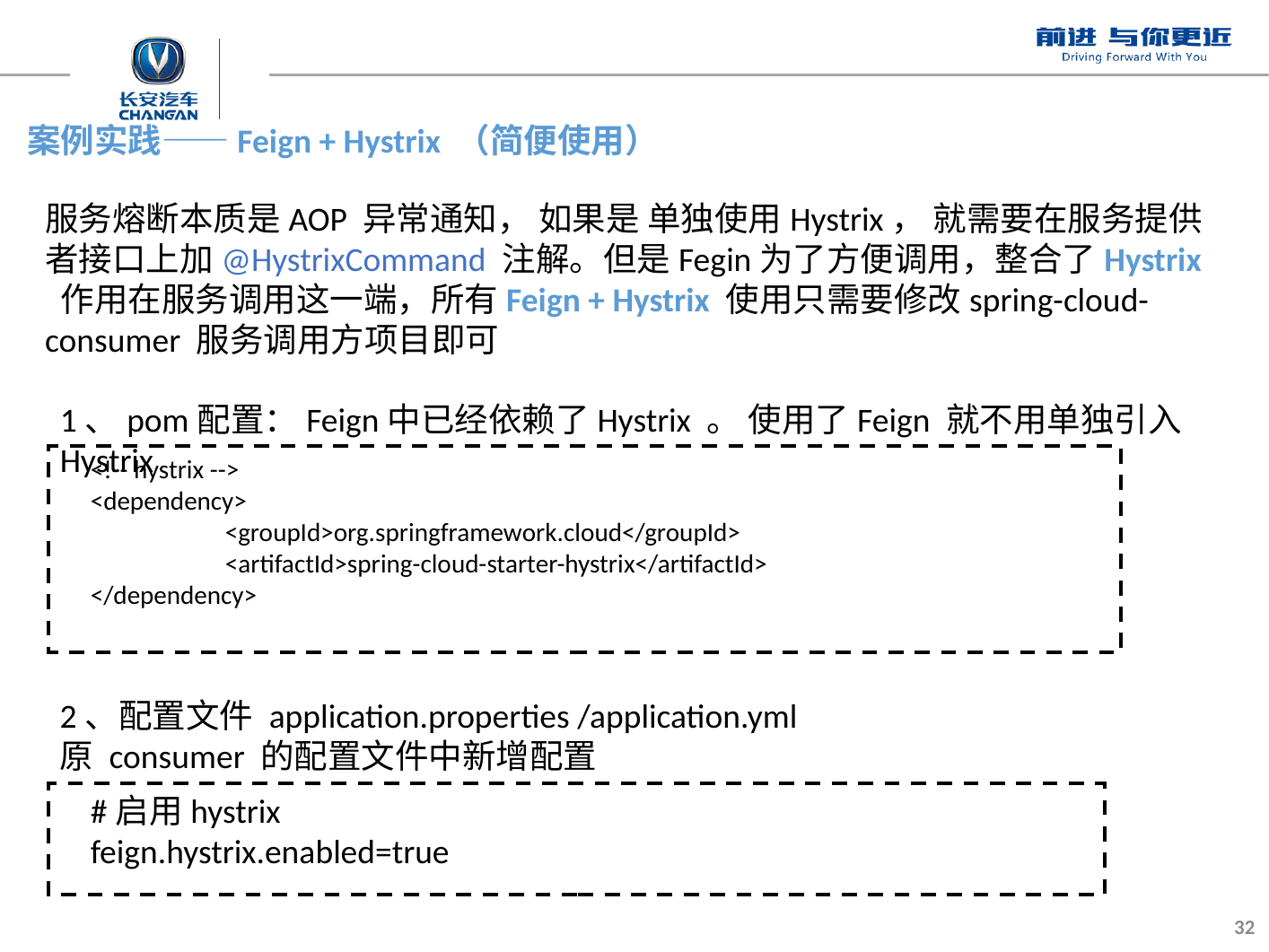

案例实践——Feign + Hystrix （简便使用）
服务熔断本质是AOP 异常通知， 如果是 单独使用Hystrix， 就需要在服务提供者接口上加@HystrixCommand 注解。但是Fegin为了方便调用，整合了Hystrix  作用在服务调用这一端，所有Feign + Hystrix 使用只需要修改spring-cloud-consumer 服务调用方项目即可
1、pom配置：Feign中已经依赖了Hystrix 。 使用了Feign 就不用单独引入Hystrix

<!-- hystrix -->
<dependency>
	<groupId>org.springframework.cloud</groupId>
	<artifactId>spring-cloud-starter-hystrix</artifactId>
</dependency>
2、配置文件 application.properties /application.yml
原 consumer 的配置文件中新增配置

#启用hystrix
feign.hystrix.enabled=true